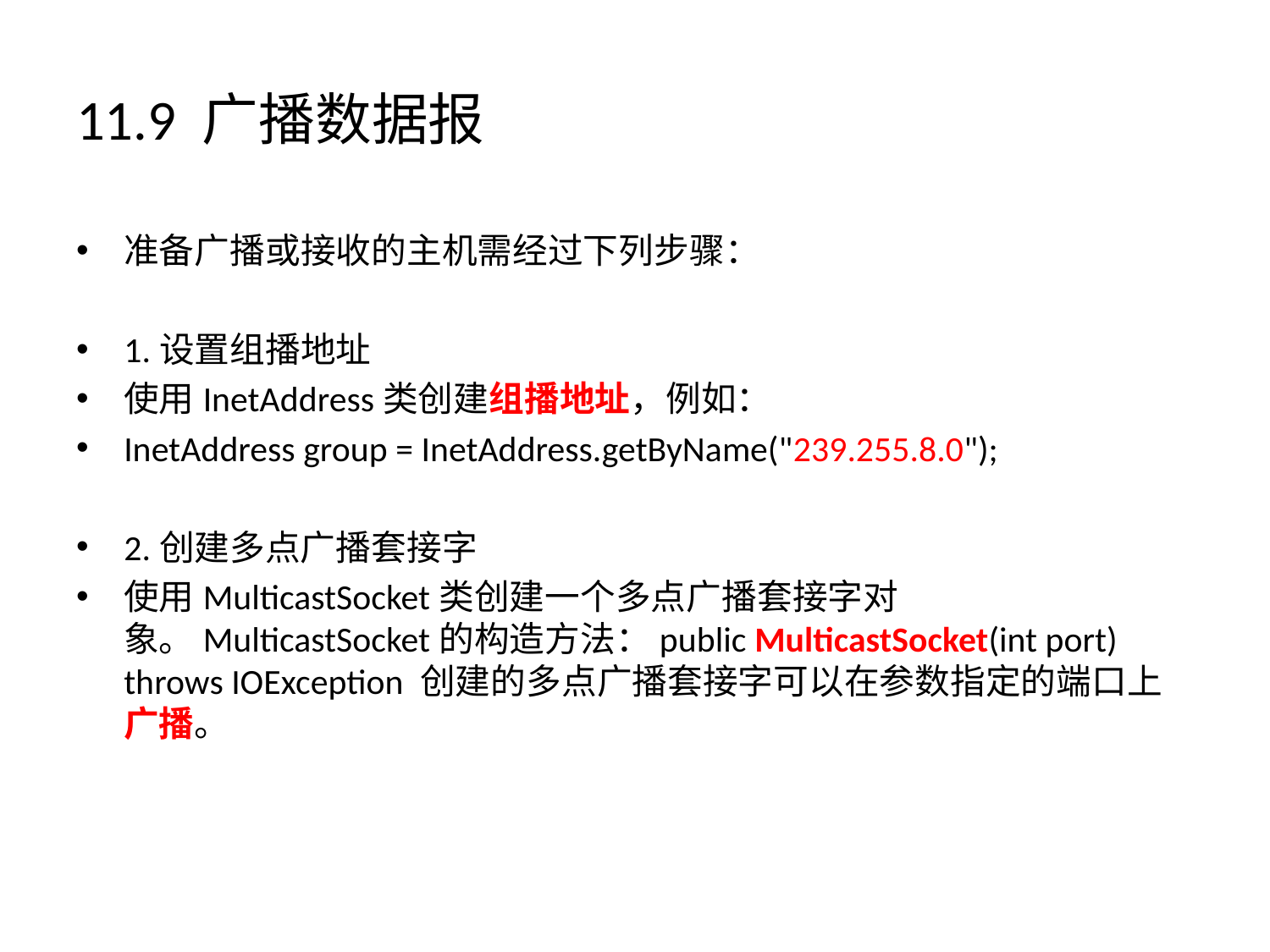

# 11.9 广播数据报
准备广播或接收的主机需经过下列步骤：

1.设置组播地址
使用InetAddress类创建组播地址，例如：
InetAddress group = InetAddress.getByName("239.255.8.0");

2.创建多点广播套接字
使用MulticastSocket类创建一个多点广播套接字对象。MulticastSocket的构造方法：public MulticastSocket(int port) throws IOException 创建的多点广播套接字可以在参数指定的端口上广播。